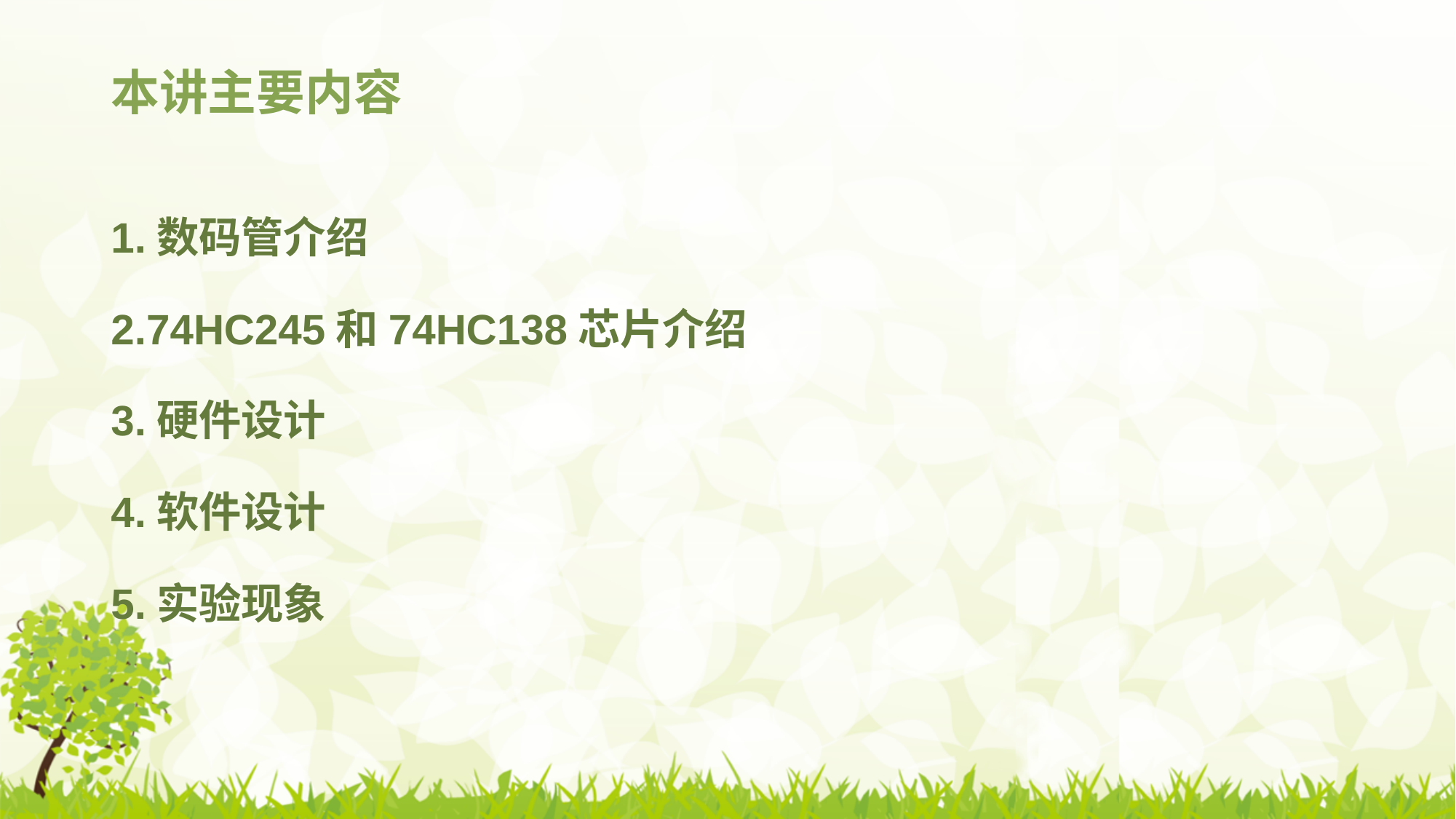

# 本讲主要内容
1.数码管介绍
2.74HC245和74HC138芯片介绍
3.硬件设计
4.软件设计
5.实验现象